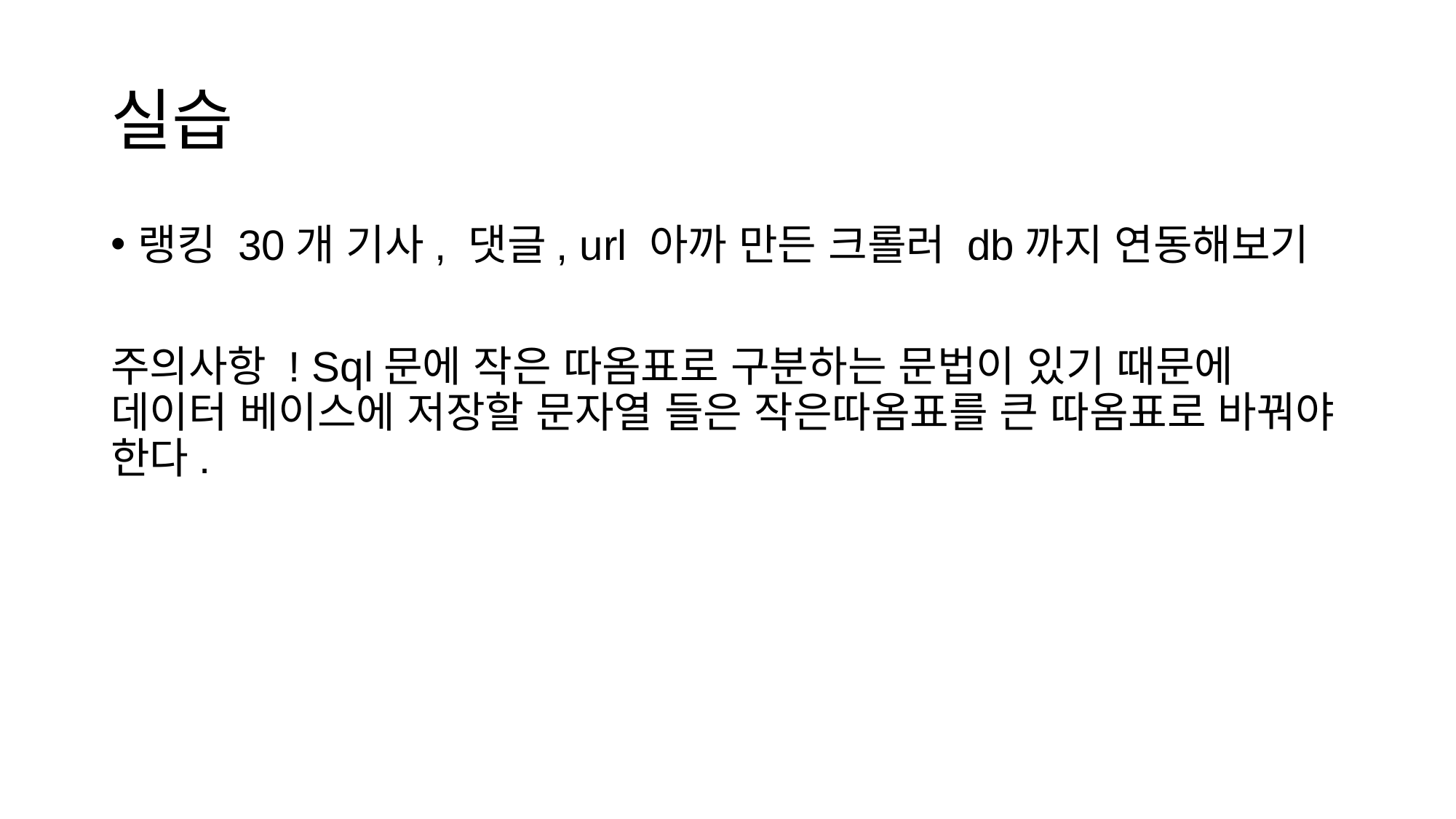

# 실습
랭킹 30개 기사, 댓글, url 아까 만든 크롤러 db까지 연동해보기

주의사항 ! Sql문에 작은 따옴표로 구분하는 문법이 있기 때문에 데이터 베이스에 저장할 문자열 들은 작은따옴표를 큰 따옴표로 바꿔야 한다.